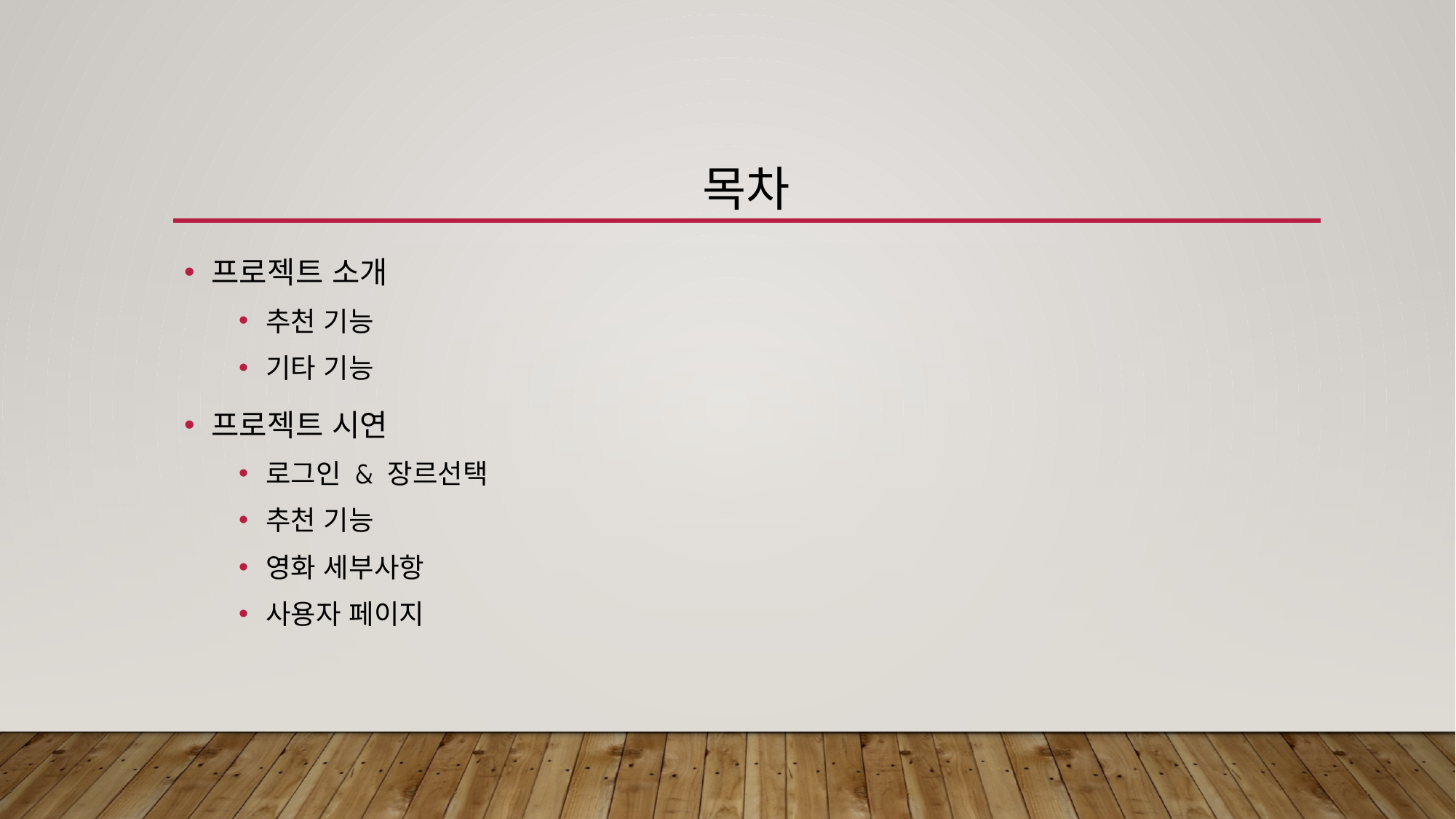

# 목차
프로젝트 소개
추천 기능
기타 기능
프로젝트 시연
로그인 & 장르선택
추천 기능
영화 세부사항
사용자 페이지